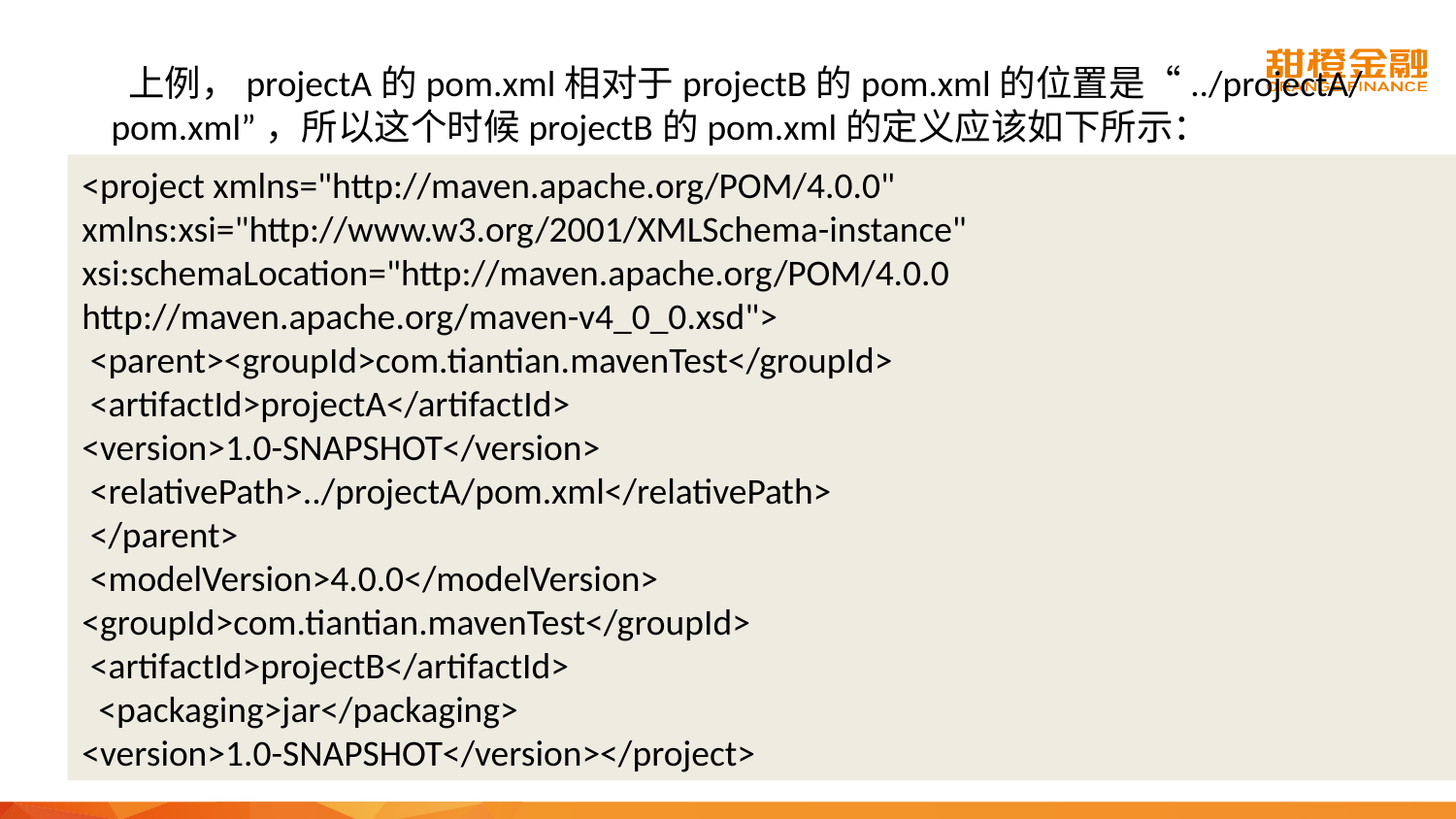

上例，projectA的pom.xml相对于projectB的pom.xml的位置是“../projectA/pom.xml”，所以这个时候projectB的pom.xml的定义应该如下所示：
<project xmlns="http://maven.apache.org/POM/4.0.0" xmlns:xsi="http://www.w3.org/2001/XMLSchema-instance"  xsi:schemaLocation="http://maven.apache.org/POM/4.0.0 http://maven.apache.org/maven-v4_0_0.xsd">
 <parent><groupId>com.tiantian.mavenTest</groupId>
 <artifactId>projectA</artifactId>
<version>1.0-SNAPSHOT</version>
 <relativePath>../projectA/pom.xml</relativePath>
 </parent>
 <modelVersion>4.0.0</modelVersion>
<groupId>com.tiantian.mavenTest</groupId>
 <artifactId>projectB</artifactId>
  <packaging>jar</packaging>
<version>1.0-SNAPSHOT</version></project>